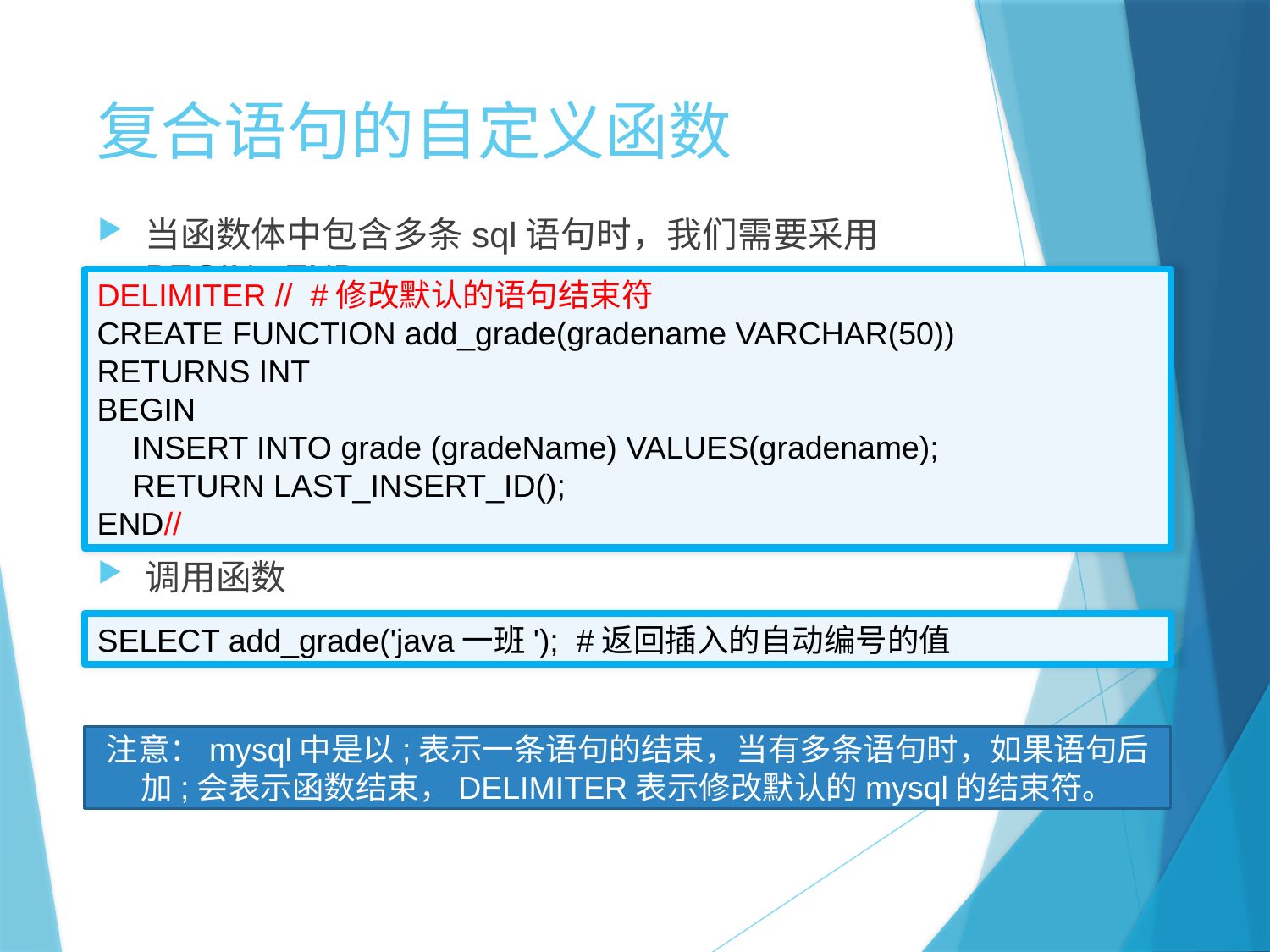

# 复合语句的自定义函数
当函数体中包含多条sql语句时，我们需要采用BEGIN...END。

调用函数

DELIMITER //  #修改默认的语句结束符
CREATE FUNCTION add_grade(gradename VARCHAR(50))
RETURNS INT
BEGIN
    INSERT INTO grade (gradeName) VALUES(gradename);
    RETURN LAST_INSERT_ID();
END//
SELECT add_grade('java一班');  #返回插入的自动编号的值
注意：mysql中是以;表示一条语句的结束，当有多条语句时，如果语句后加;会表示函数结束，DELIMITER表示修改默认的mysql的结束符。